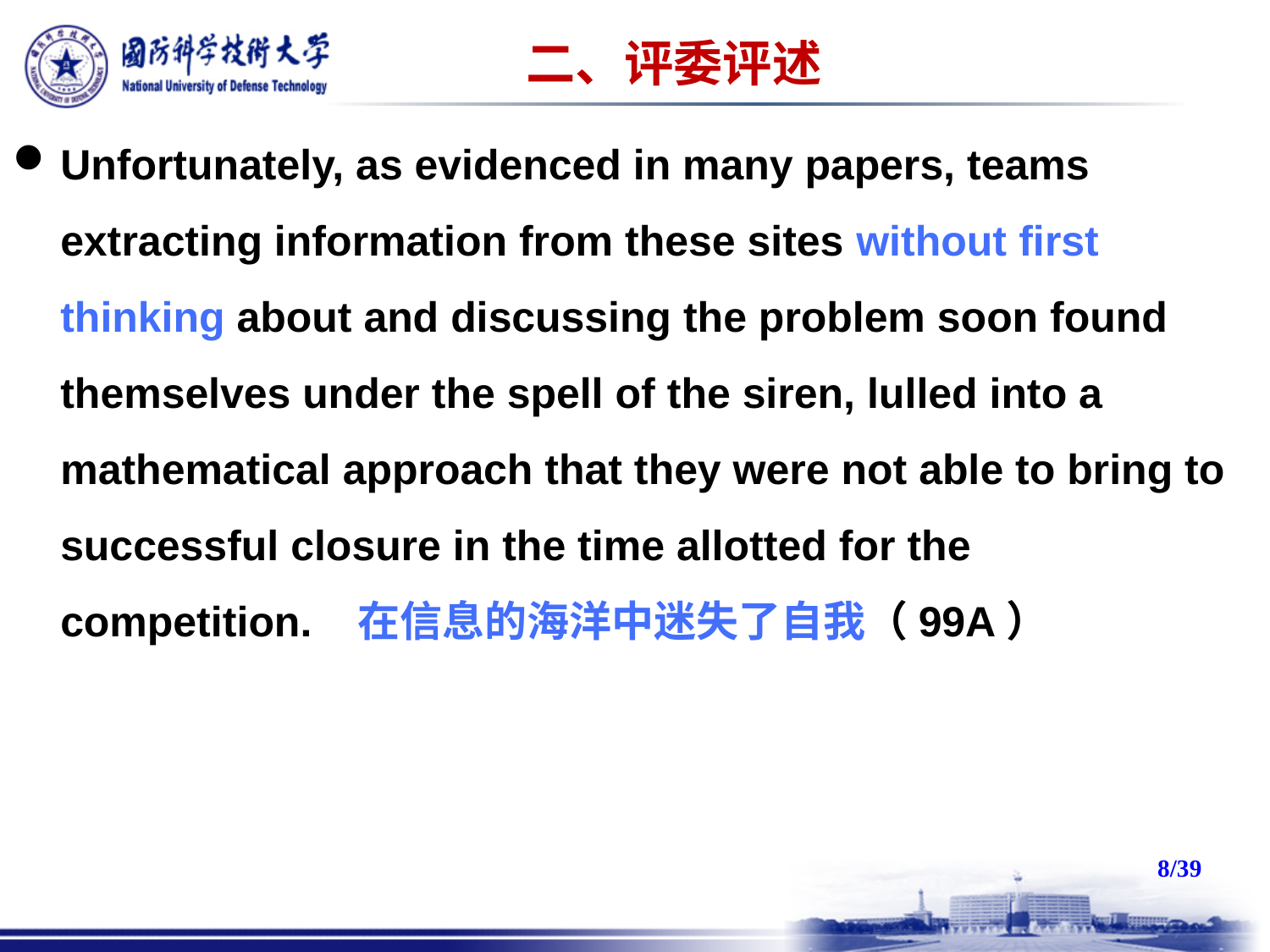

二、评委评述
Unfortunately, as evidenced in many papers, teams extracting information from these sites without first thinking about and discussing the problem soon found themselves under the spell of the siren, lulled into a mathematical approach that they were not able to bring to successful closure in the time allotted for the competition.   在信息的海洋中迷失了自我（99A）